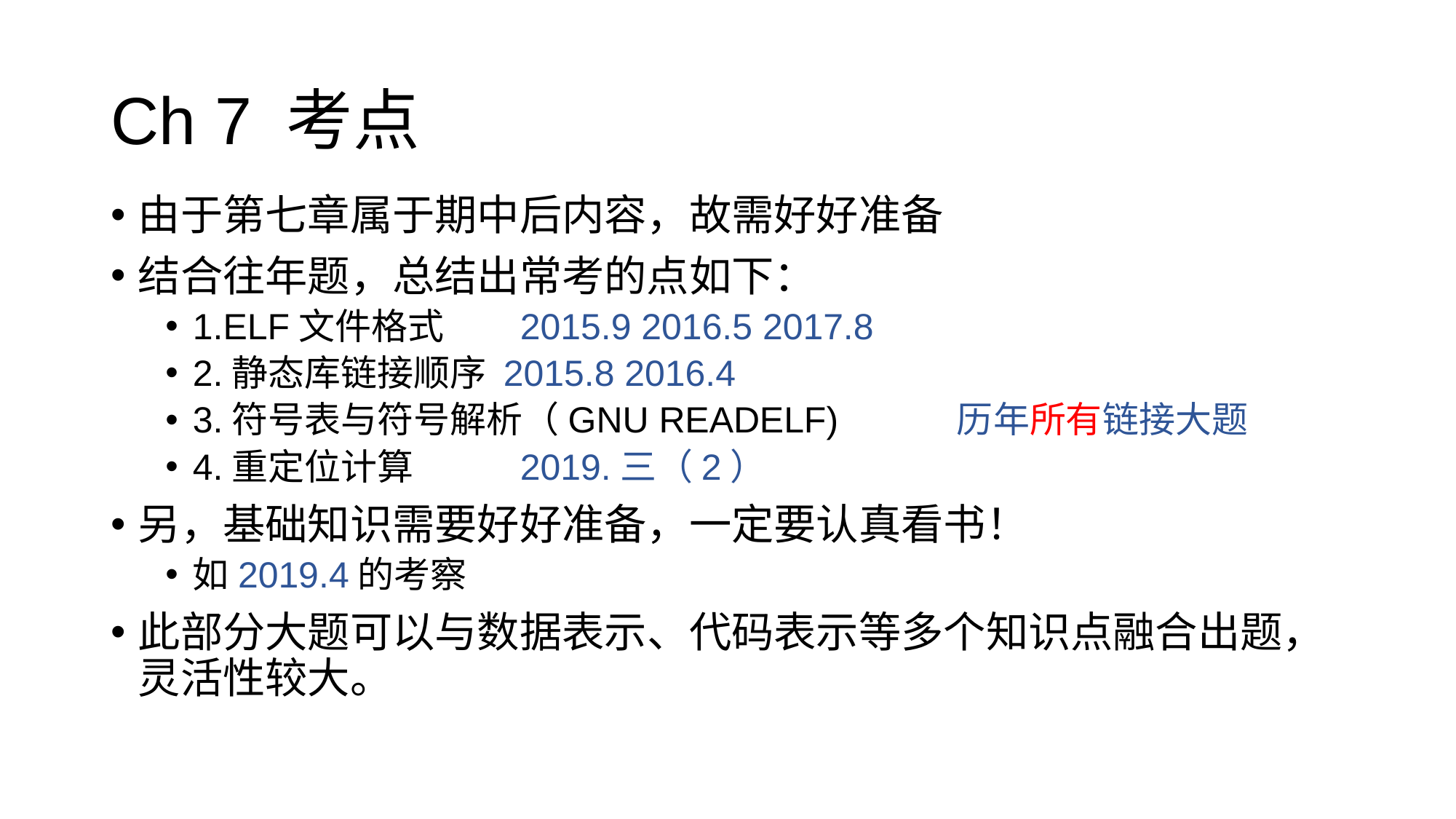

# Ch 7 考点
由于第七章属于期中后内容，故需好好准备
结合往年题，总结出常考的点如下：
1.ELF文件格式	2015.9 2016.5 2017.8
2.静态库链接顺序 2015.8 2016.4
3.符号表与符号解析（GNU READELF) 	历年所有链接大题
4.重定位计算	2019.三（2）
另，基础知识需要好好准备，一定要认真看书！
如2019.4的考察
此部分大题可以与数据表示、代码表示等多个知识点融合出题，灵活性较大。